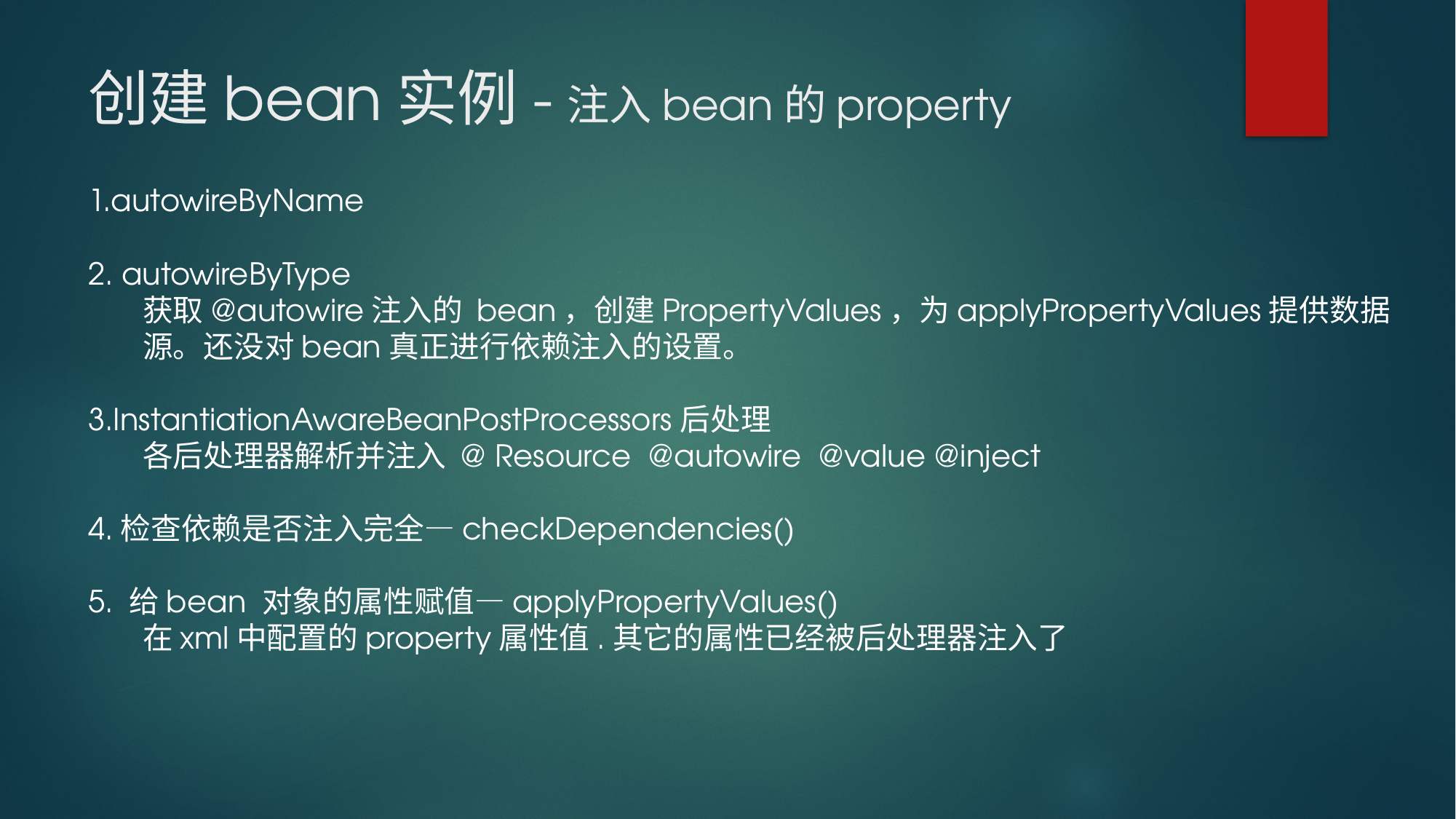

# 创建bean实例-注入bean的property
1.autowireByName

2. autowireByType
	获取@autowire注入的 bean，创建PropertyValues，为applyPropertyValues提供数据源。还没对bean真正进行依赖注入的设置。

3.InstantiationAwareBeanPostProcessors后处理
	各后处理器解析并注入 @ Resource  @autowire  @value @inject

4.检查依赖是否注入完全—checkDependencies()

5. 给bean 对象的属性赋值—applyPropertyValues()
	在xml中配置的property属性值.其它的属性已经被后处理器注入了